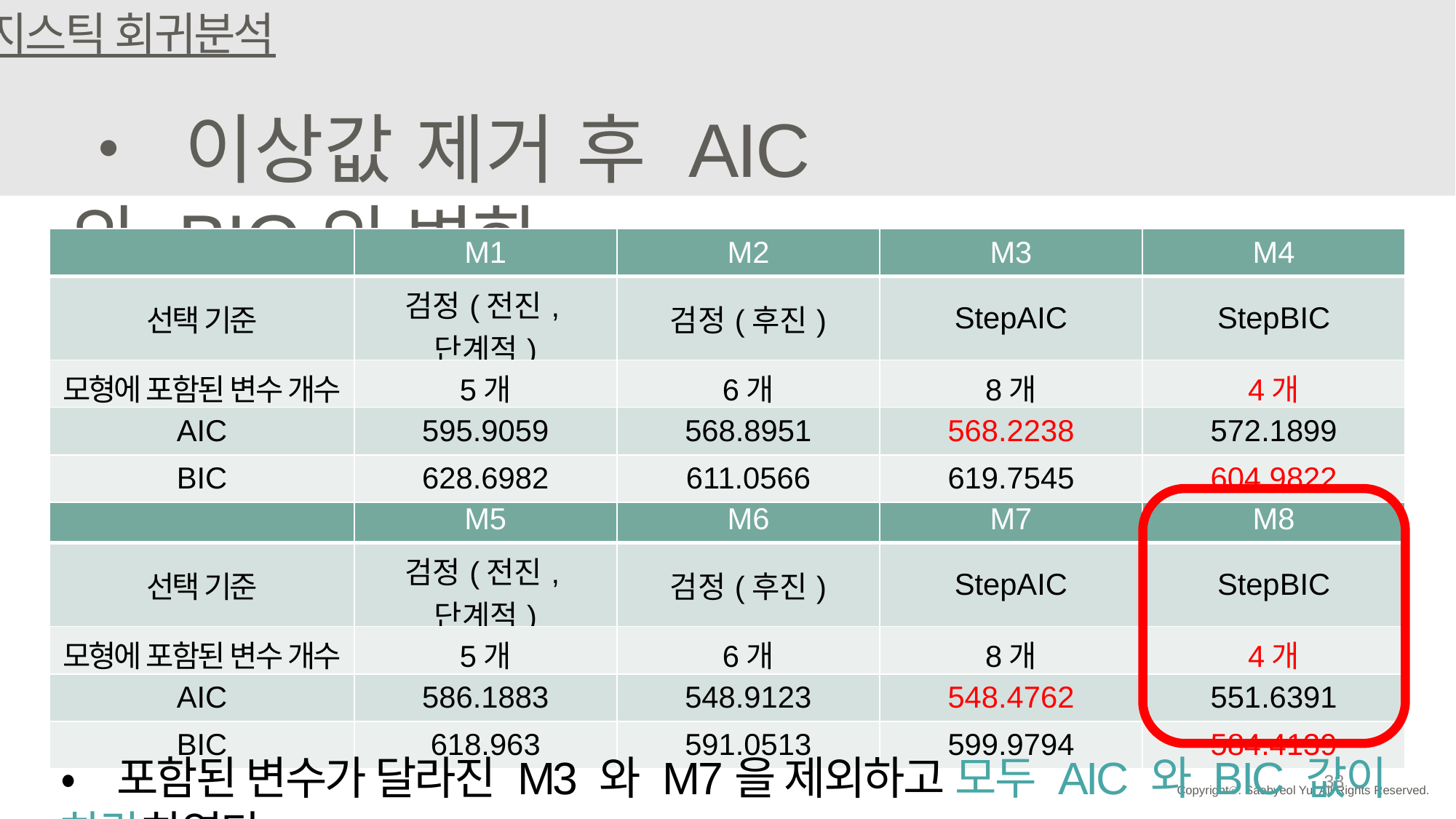

로지스틱 회귀분석
• 이상값 제거 후 AIC와 BIC의 변화
|  | M1 | M2 | M3 | M4 |
| --- | --- | --- | --- | --- |
| 선택 기준 | 검정(전진,단계적) | 검정(후진) | StepAIC | StepBIC |
| 모형에 포함된 변수 개수 | 5개 | 6개 | 8개 | 4개 |
| AIC | 595.9059 | 568.8951 | 568.2238 | 572.1899 |
| BIC | 628.6982 | 611.0566 | 619.7545 | 604.9822 |

|  | M5 | M6 | M7 | M8 |
| --- | --- | --- | --- | --- |
| 선택 기준 | 검정(전진,단계적) | 검정(후진) | StepAIC | StepBIC |
| 모형에 포함된 변수 개수 | 5개 | 6개 | 8개 | 4개 |
| AIC | 586.1883 | 548.9123 | 548.4762 | 551.6391 |
| BIC | 618.963 | 591.0513 | 599.9794 | 584.4139 |
•포함된 변수가 달라진 M3 와 M7을 제외하고 모두 AIC 와 BIC 값이 하락하였다.
38